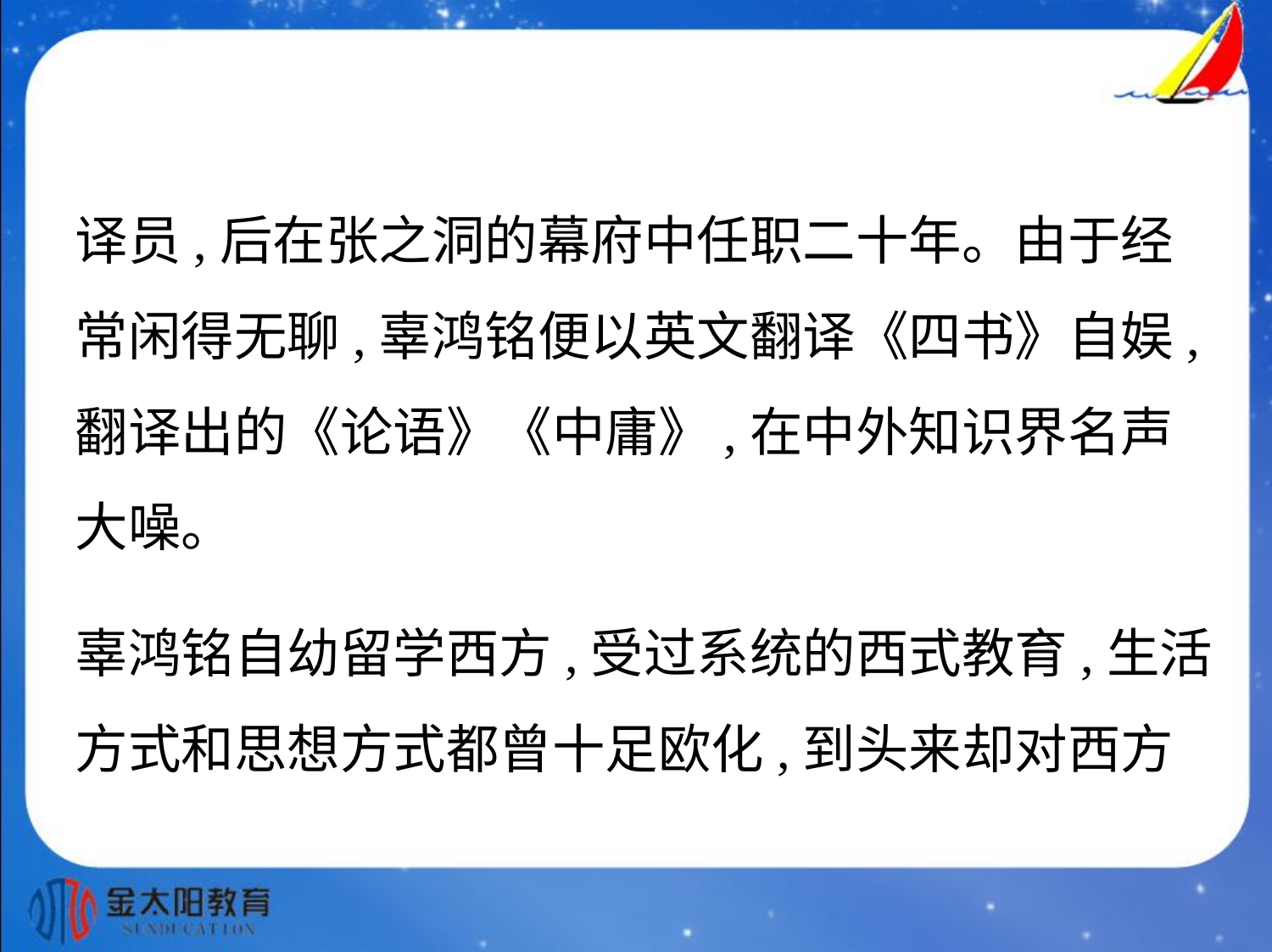

译员,后在张之洞的幕府中任职二十年。由于经
常闲得无聊,辜鸿铭便以英文翻译《四书》自娱,
翻译出的《论语》《中庸》,在中外知识界名声
大噪。
辜鸿铭自幼留学西方,受过系统的西式教育,生活
方式和思想方式都曾十足欧化,到头来却对西方